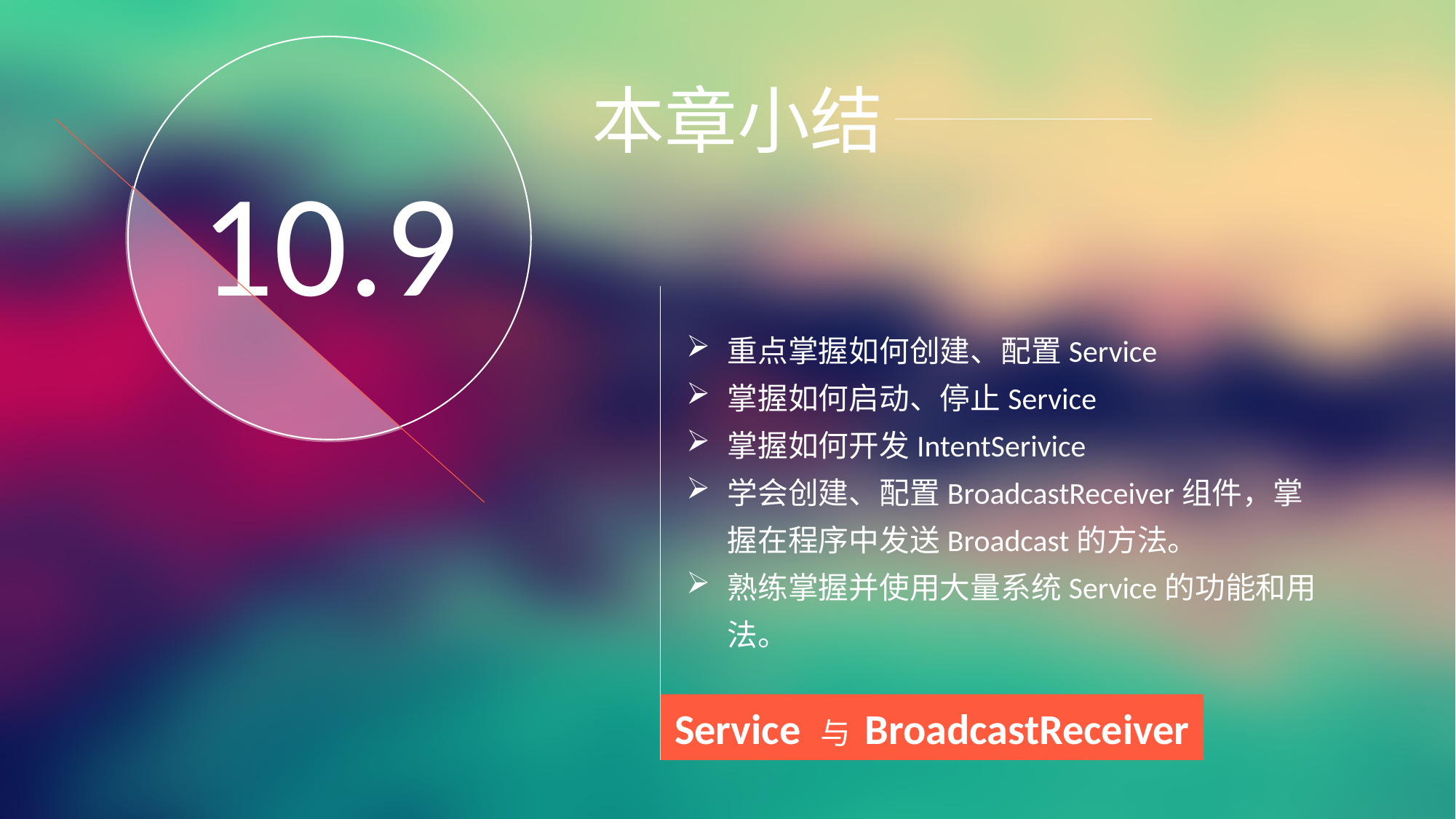

10.9
本章小结
重点掌握如何创建、配置Service
掌握如何启动、停止Service
掌握如何开发IntentSerivice
学会创建、配置BroadcastReceiver组件，掌握在程序中发送Broadcast的方法。
熟练掌握并使用大量系统Service的功能和用法。
Service 与 BroadcastReceiver